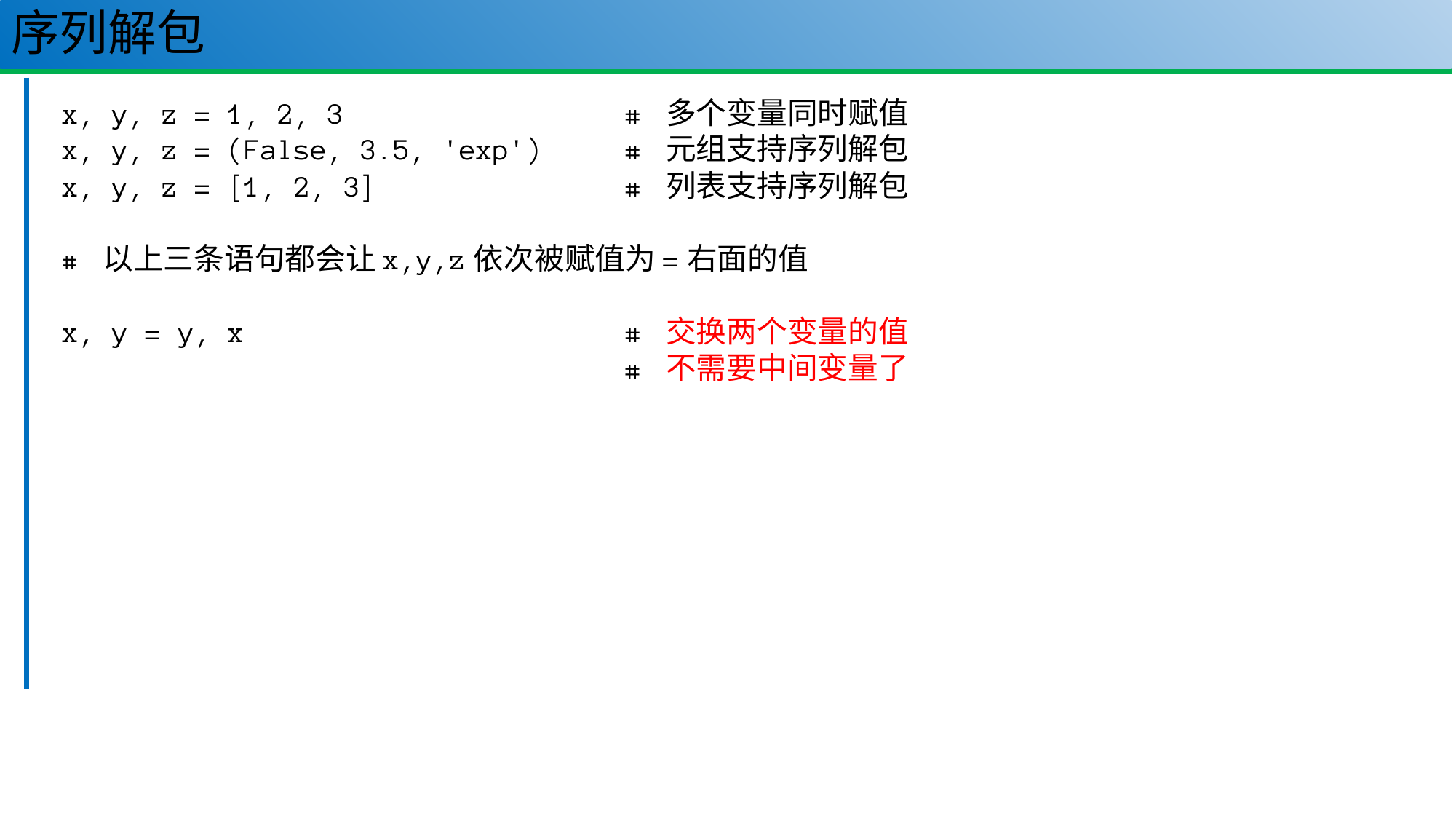

# 序列解包
38
x, y, z = 1, 2, 3                 # 多个变量同时赋值
x, y, z = (False, 3.5, 'exp')     # 元组支持序列解包
x, y, z = [1, 2, 3]               # 列表支持序列解包

# 以上三条语句都会让x,y,z依次被赋值为=右面的值

x, y = y, x                       # 交换两个变量的值
                                  # 不需要中间变量了